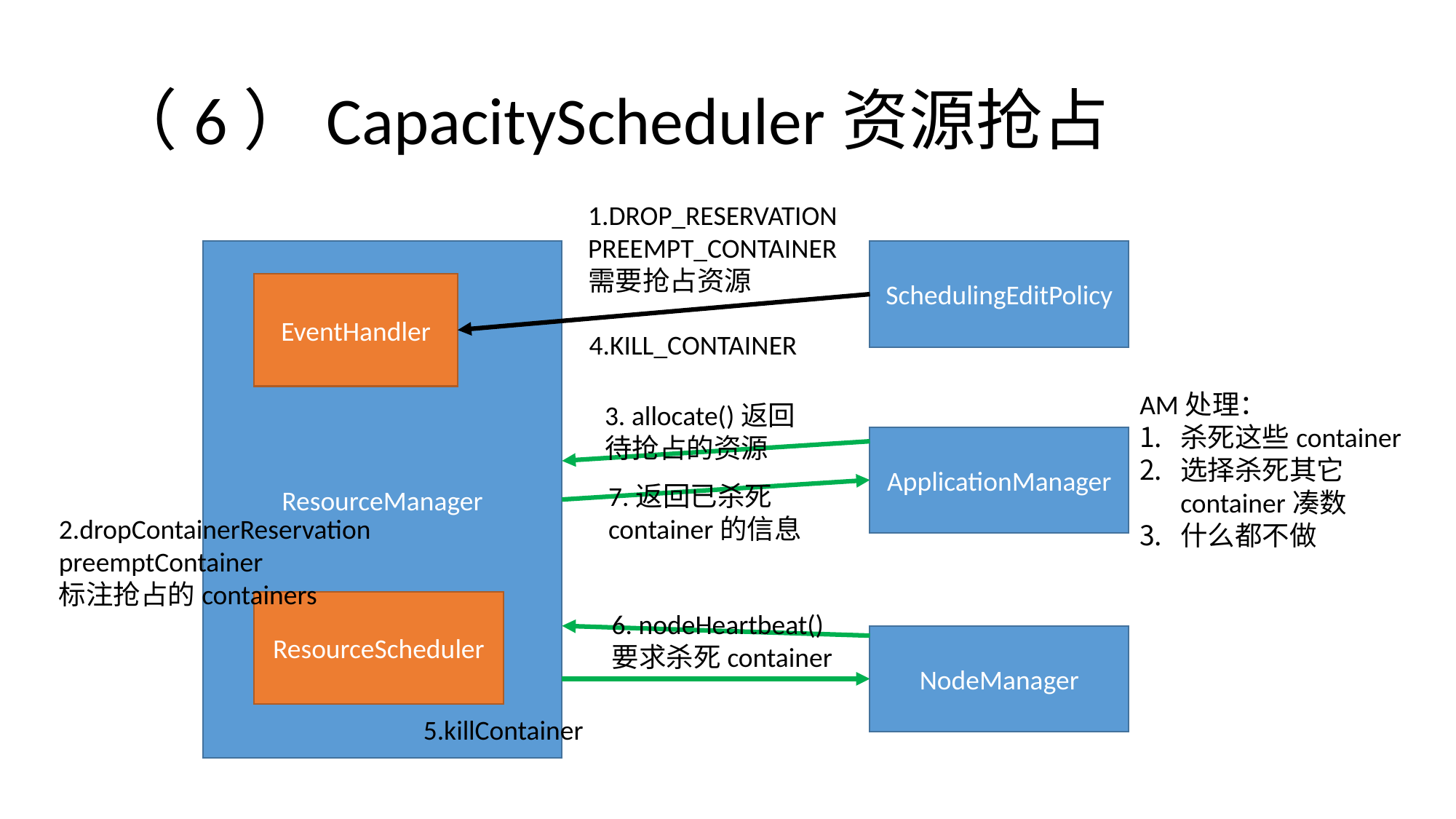

# （6）CapacityScheduler资源抢占
1.DROP_RESERVATIONPREEMPT_CONTAINER需要抢占资源
ResourceManager
SchedulingEditPolicy
EventHandler
4.KILL_CONTAINER
AM处理：
杀死这些container
选择杀死其它container凑数
什么都不做
3. allocate()返回待抢占的资源
ApplicationManager
7.返回已杀死container的信息
2.dropContainerReservationpreemptContainer
标注抢占的containers
ResourceScheduler
6. nodeHeartbeat()要求杀死container
NodeManager
5.killContainer